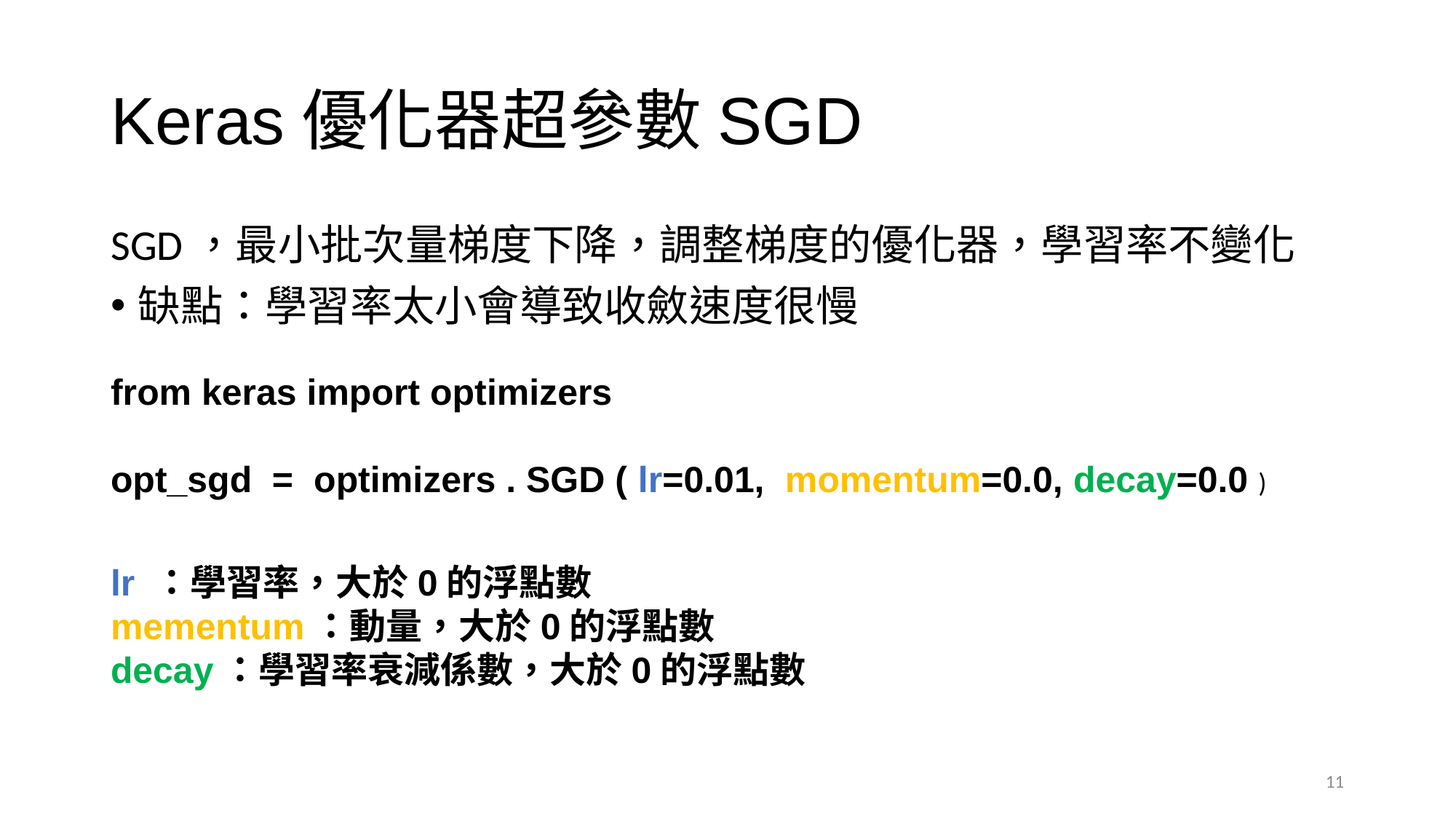

# Keras優化器超參數SGD
SGD，最小批次量梯度下降，調整梯度的優化器，學習率不變化
缺點：學習率太小會導致收斂速度很慢
from keras import optimizers

opt_sgd  =  optimizers . SGD ( lr=0.01,  momentum=0.0, decay=0.0 )
lr ：學習率，大於0的浮點數
mementum：動量，大於0的浮點數
decay：學習率衰減係數，大於0的浮點數
11